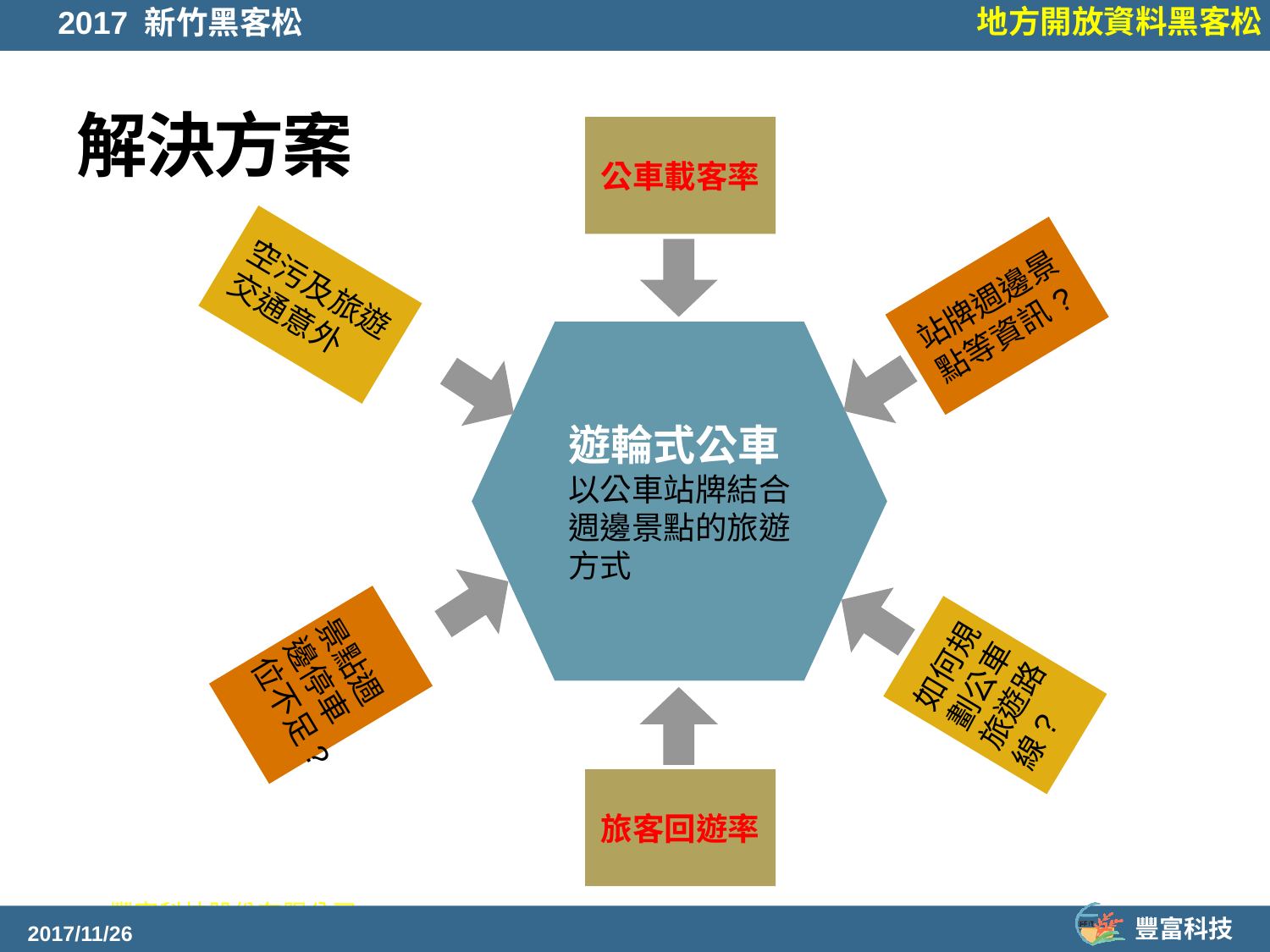

# 解決方案
公車載客率

空污及旅遊交通意外
站牌週邊景點等資訊?
遊輪式公車
以公車站牌結合週邊景點的旅遊方式

景點週邊停車位不足?
如何規劃公車旅遊路線?

旅客回遊率